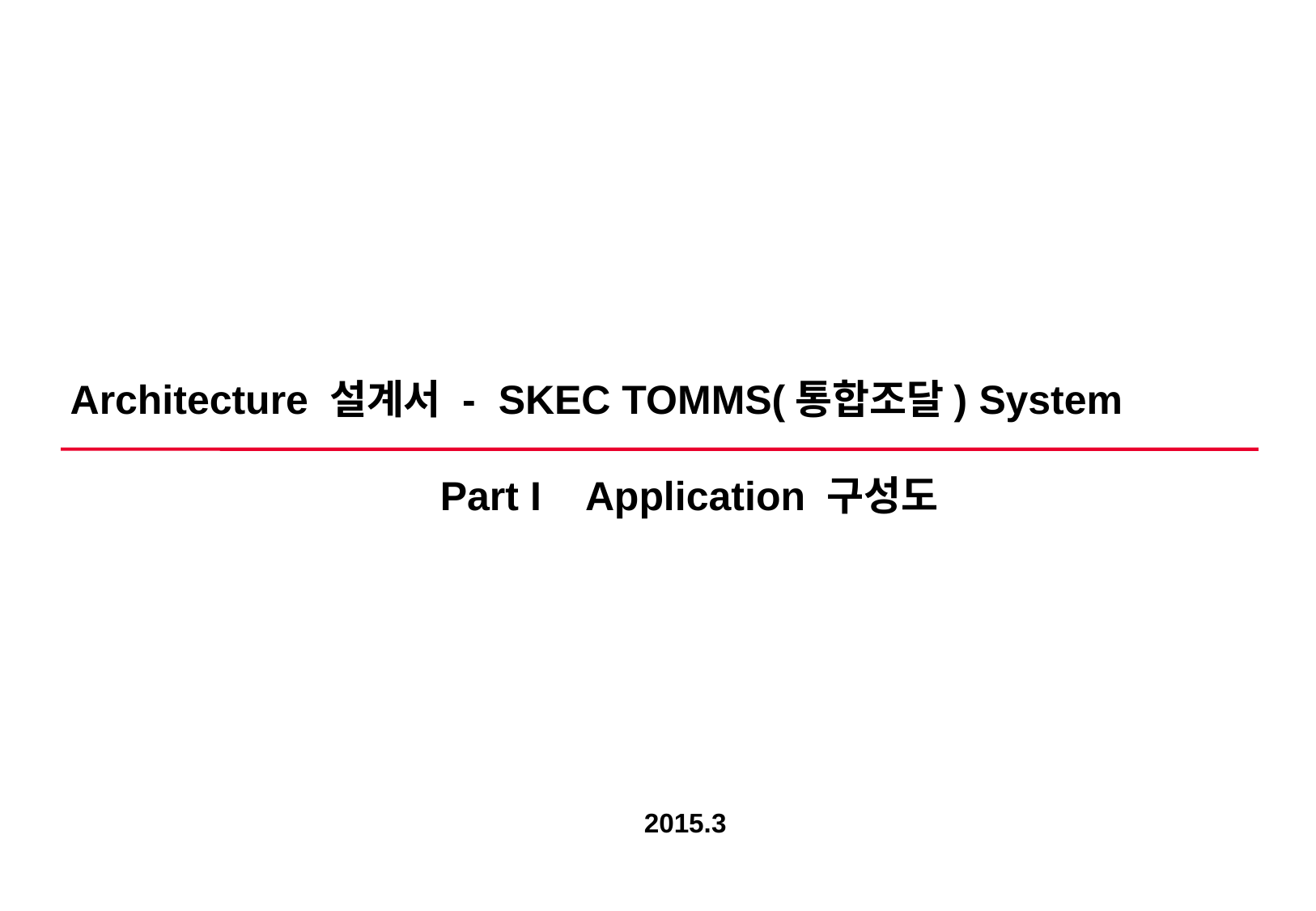

# Architecture 설계서 -  SKEC TOMMS(통합조달) System
Part I    Application 구성도
2015.3